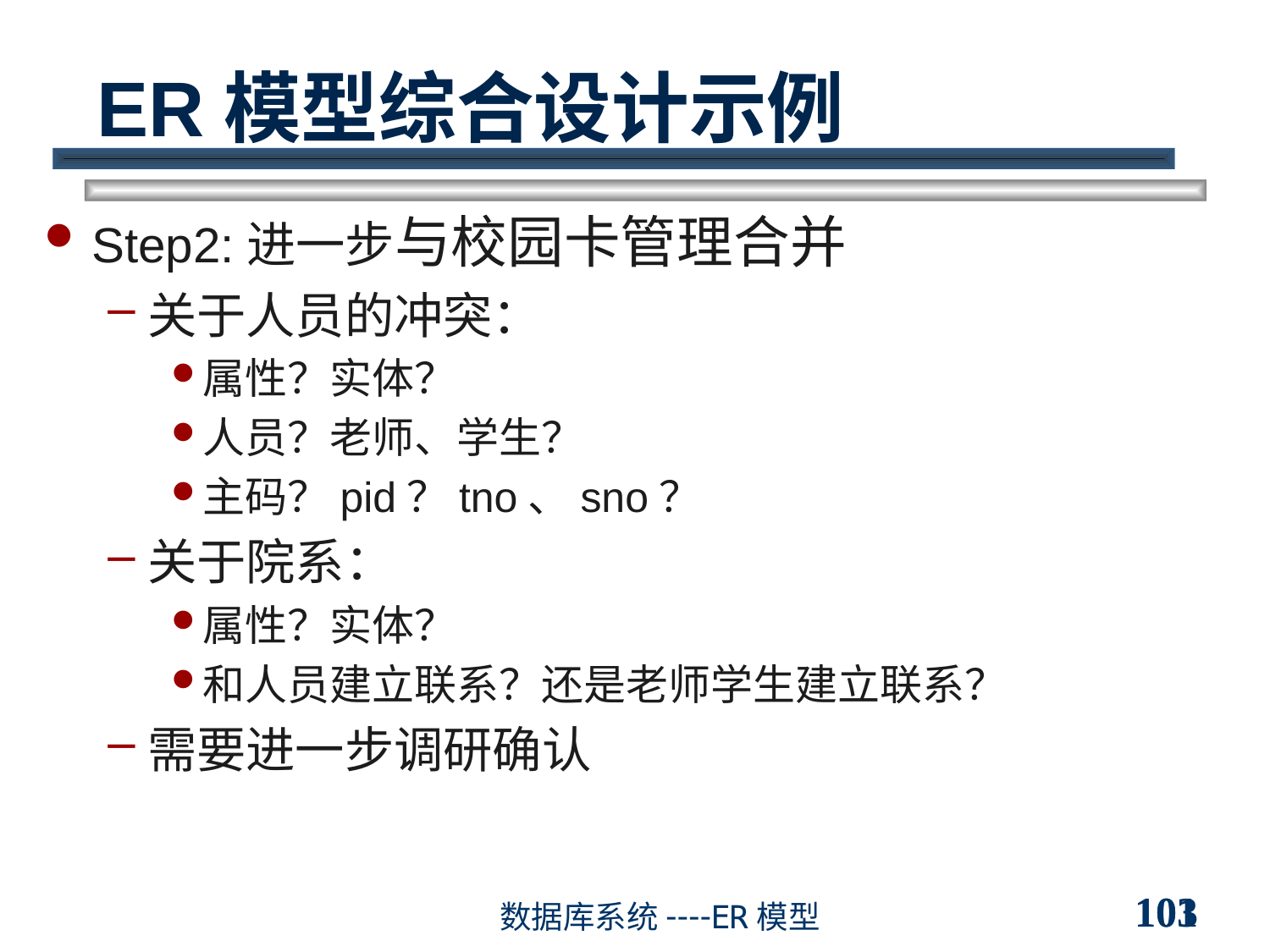

ER模型综合设计示例
Step2:进一步与校园卡管理合并
关于人员的冲突：
属性？实体？
人员？老师、学生？
主码？pid？tno、sno？
关于院系：
属性？实体？
和人员建立联系？还是老师学生建立联系？
需要进一步调研确认
103
101
数据库系统----ER模型